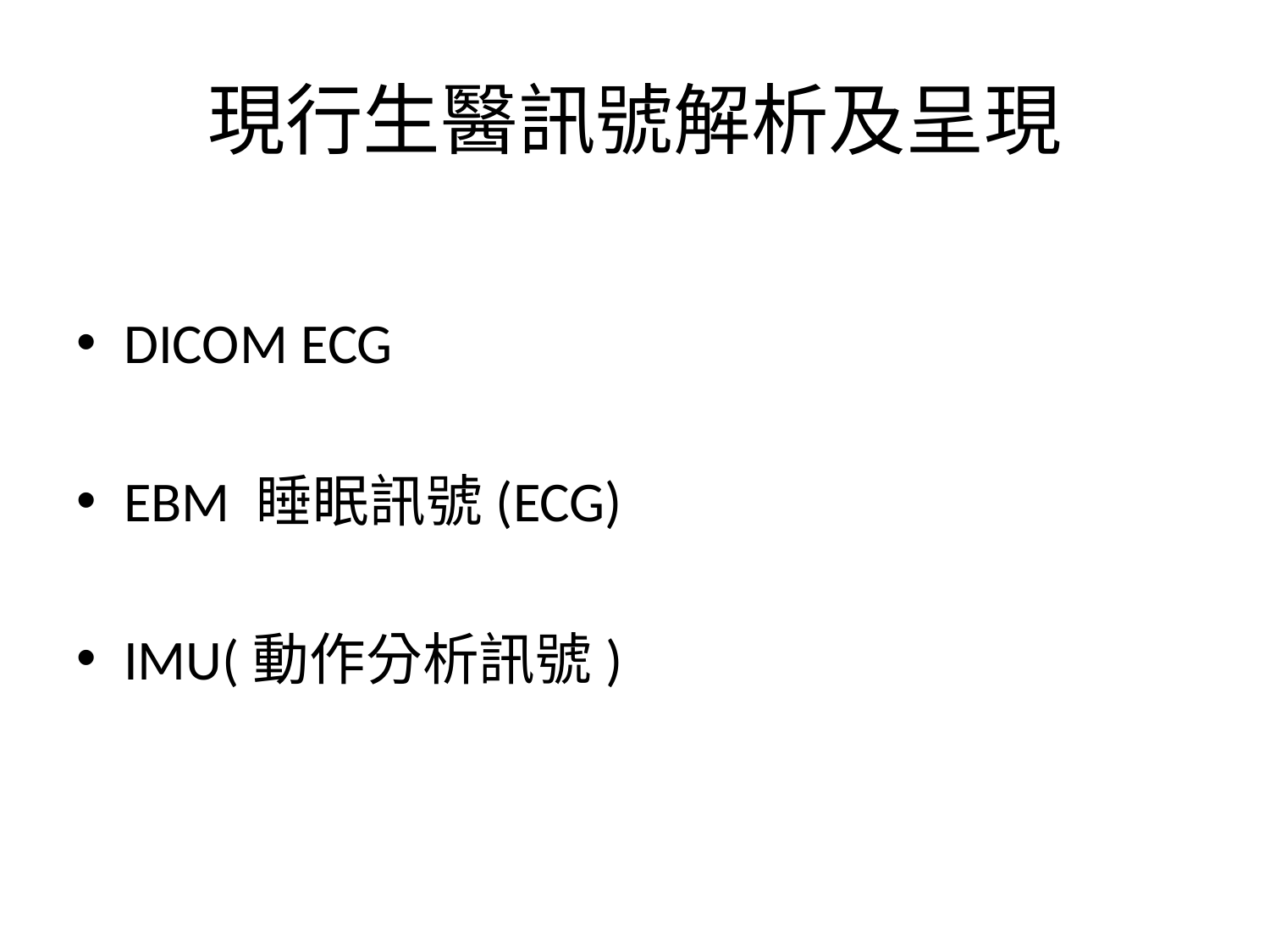

# 現行生醫訊號解析及呈現

DICOM ECG

EBM 睡眠訊號(ECG)

IMU(動作分析訊號)